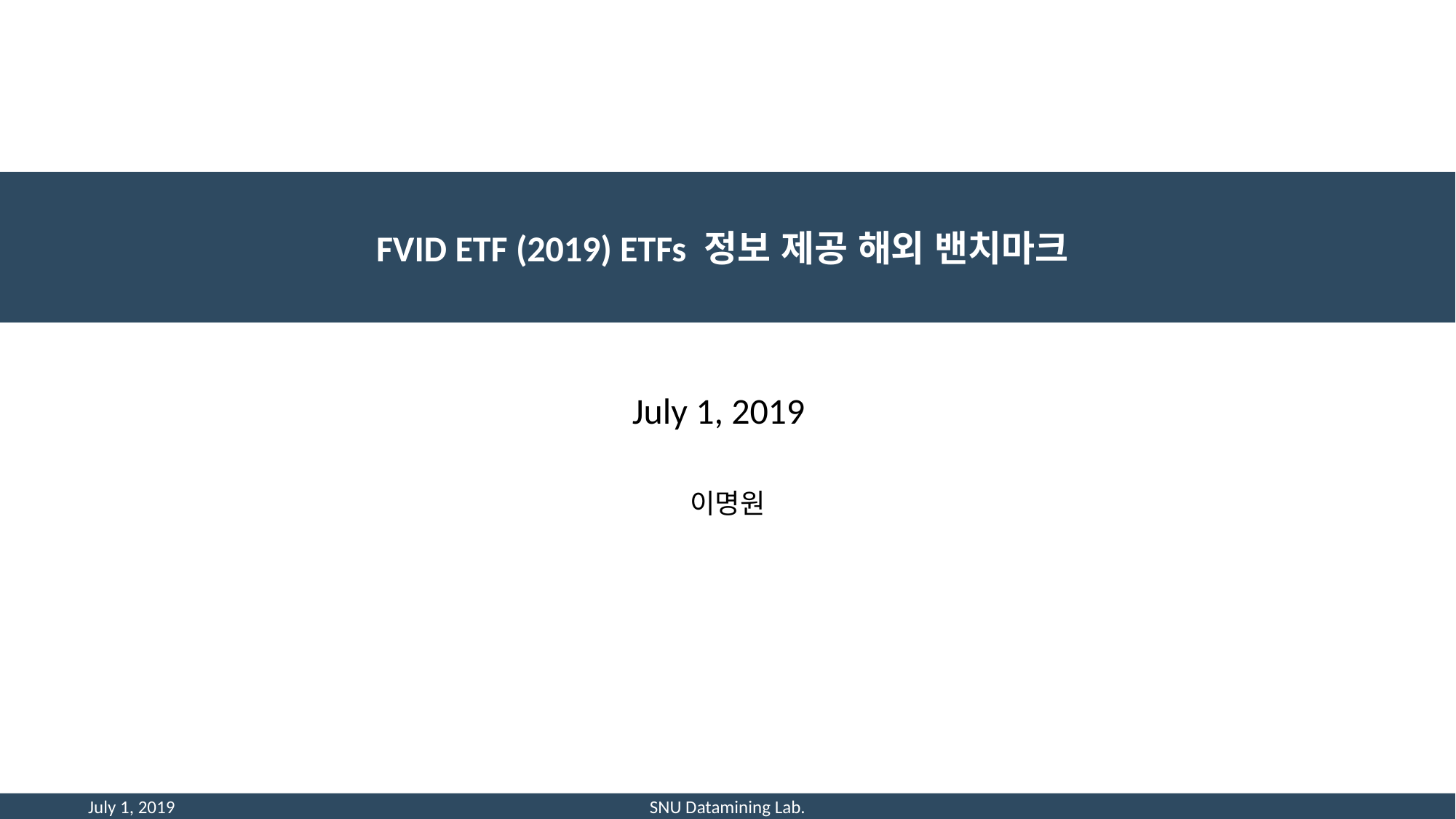

FVID ETF (2019) ETFs 정보 제공 해외 밴치마크
July 1, 2019
이명원
July 1, 2019
SNU Datamining Lab.